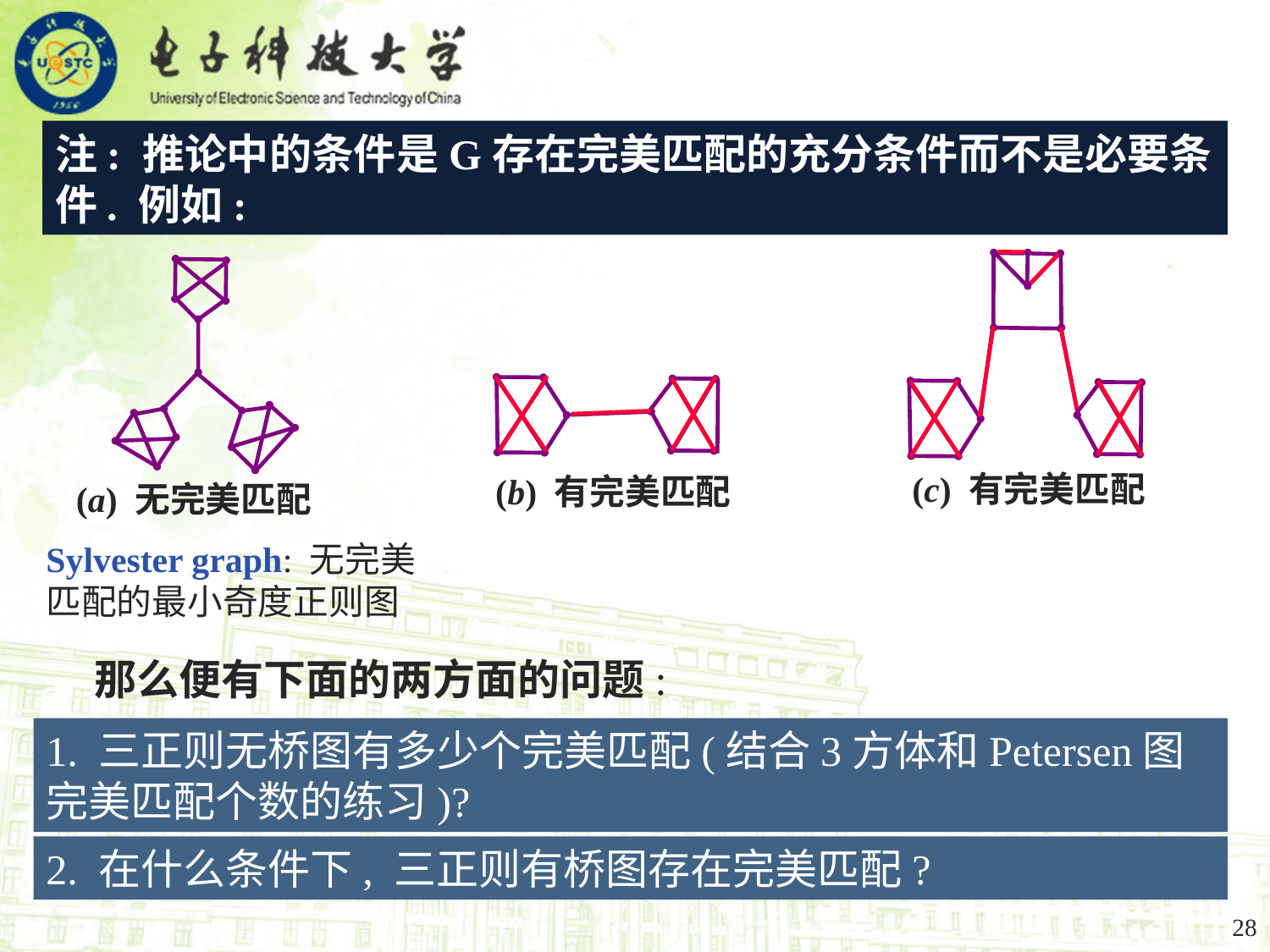

注: 推论中的条件是G存在完美匹配的充分条件而不是必要条件. 例如:

(c) 有完美匹配

(a) 无完美匹配

(b) 有完美匹配

Sylvester graph: 无完美匹配的最小奇度正则图
    那么便有下面的两方面的问题:
1. 三正则无桥图有多少个完美匹配(结合3方体和Petersen图完美匹配个数的练习)?
2. 在什么条件下, 三正则有桥图存在完美匹配?
28